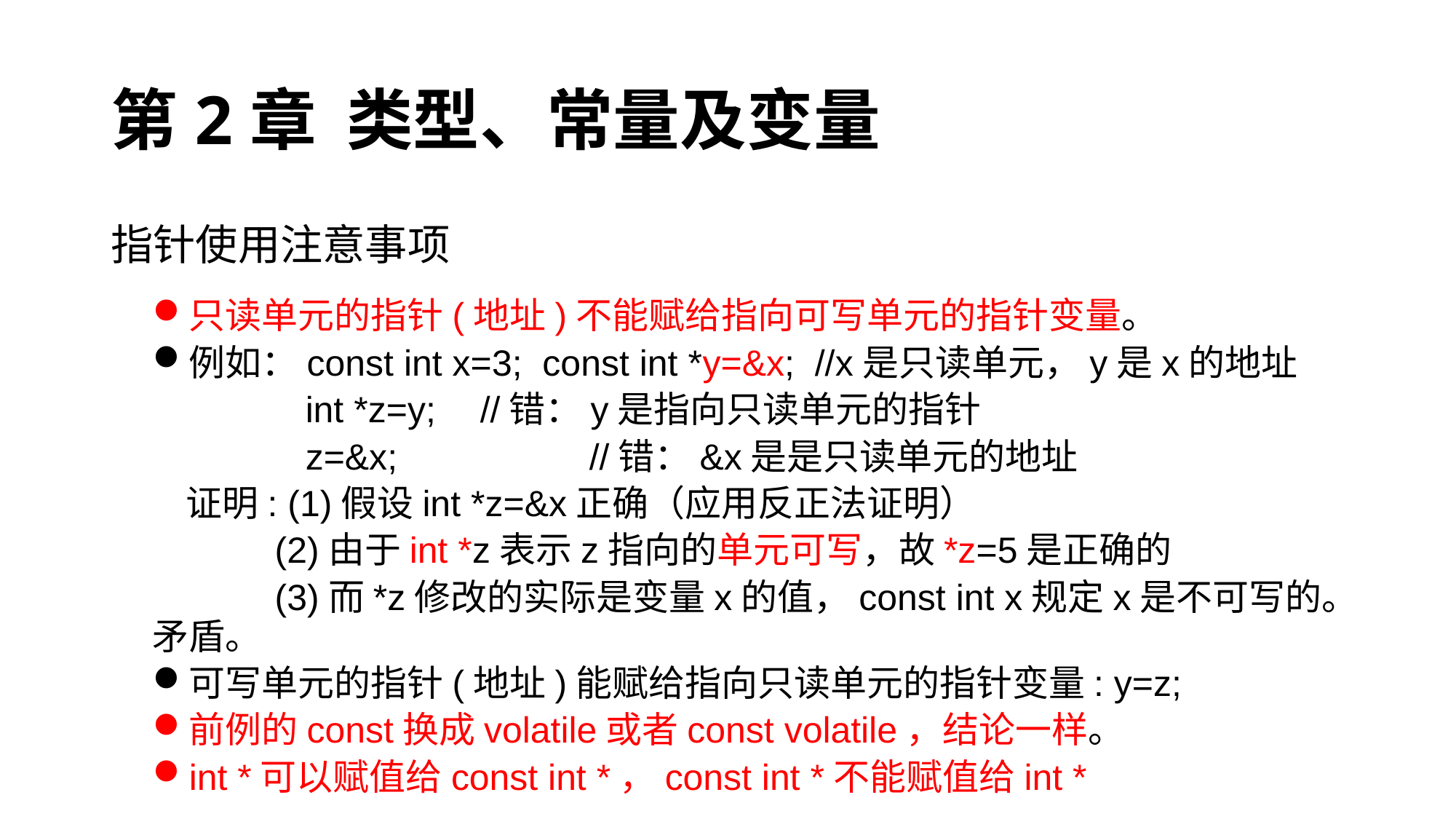

# 第2章  类型、常量及变量
指针使用注意事项
只读单元的指针(地址)不能赋给指向可写单元的指针变量。
例如：const int x=3;  const int *y=&x;  //x是只读单元，y是x的地址
               int *z=y;  	//错：y是指向只读单元的指针
               z=&x; 		//错：&x是是只读单元的地址
   证明: (1)假设int *z=&x正确（应用反正法证明）
            (2)由于int *z表示z指向的单元可写，故*z=5是正确的
            (3)而*z修改的实际是变量x的值，const int x规定x是不可写的。矛盾。
可写单元的指针(地址)能赋给指向只读单元的指针变量: y=z;
前例的const换成volatile或者const volatile，结论一样。
int *可以赋值给const int *，const int *不能赋值给int *